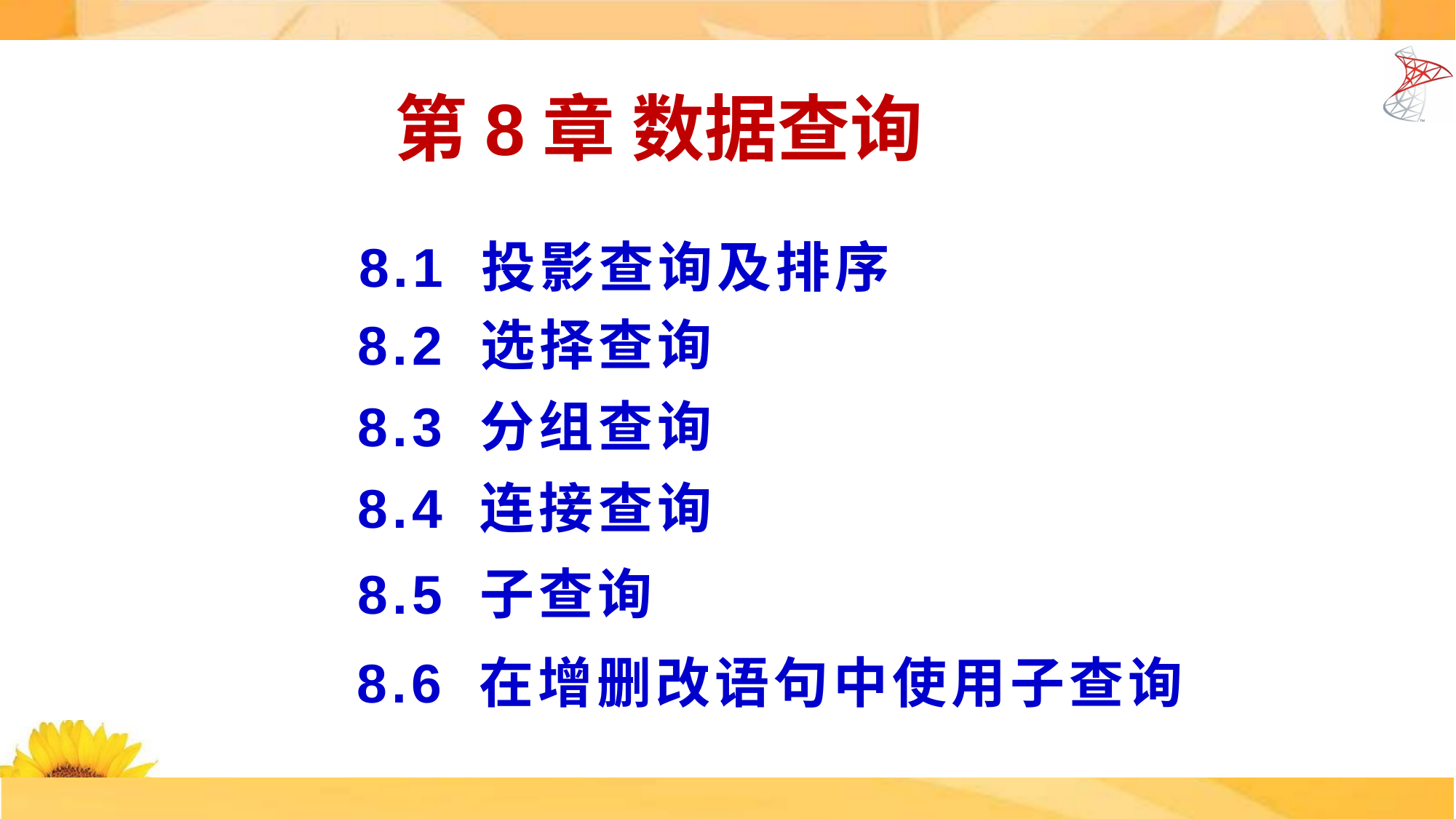

第8章 数据查询
8.1 投影查询及排序
8.2 选择查询
8.3 分组查询
8.4 连接查询
8.5 子查询
8.6 在增删改语句中使用子查询